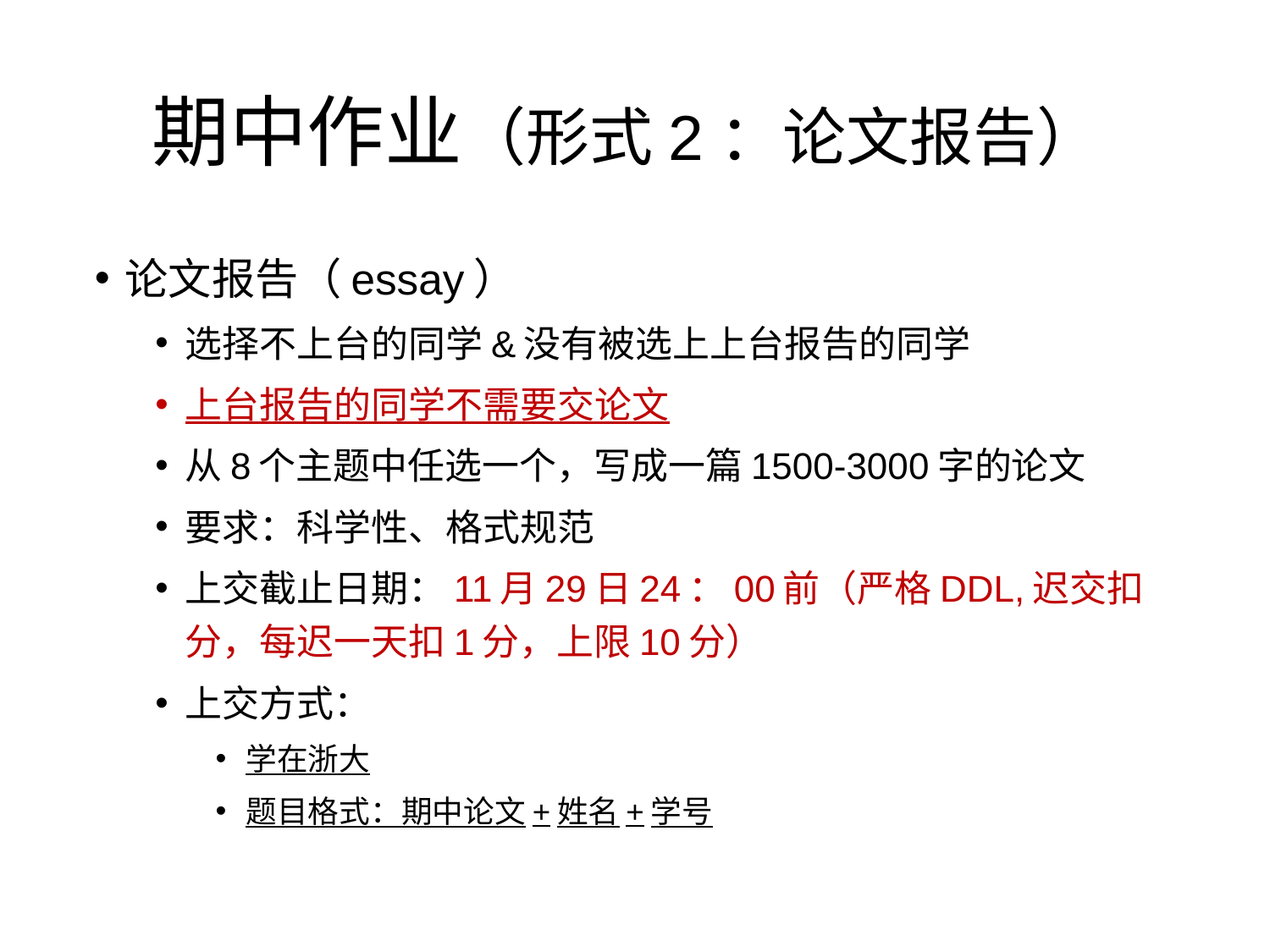

# 期中作业（形式2：论文报告）
论文报告（essay）
选择不上台的同学&没有被选上上台报告的同学
上台报告的同学不需要交论文
从8个主题中任选一个，写成一篇1500-3000字的论文
要求：科学性、格式规范
上交截止日期：11月29日24：00前（严格DDL,迟交扣分，每迟一天扣1分，上限10分）
上交方式：
学在浙大
题目格式：期中论文+姓名+学号